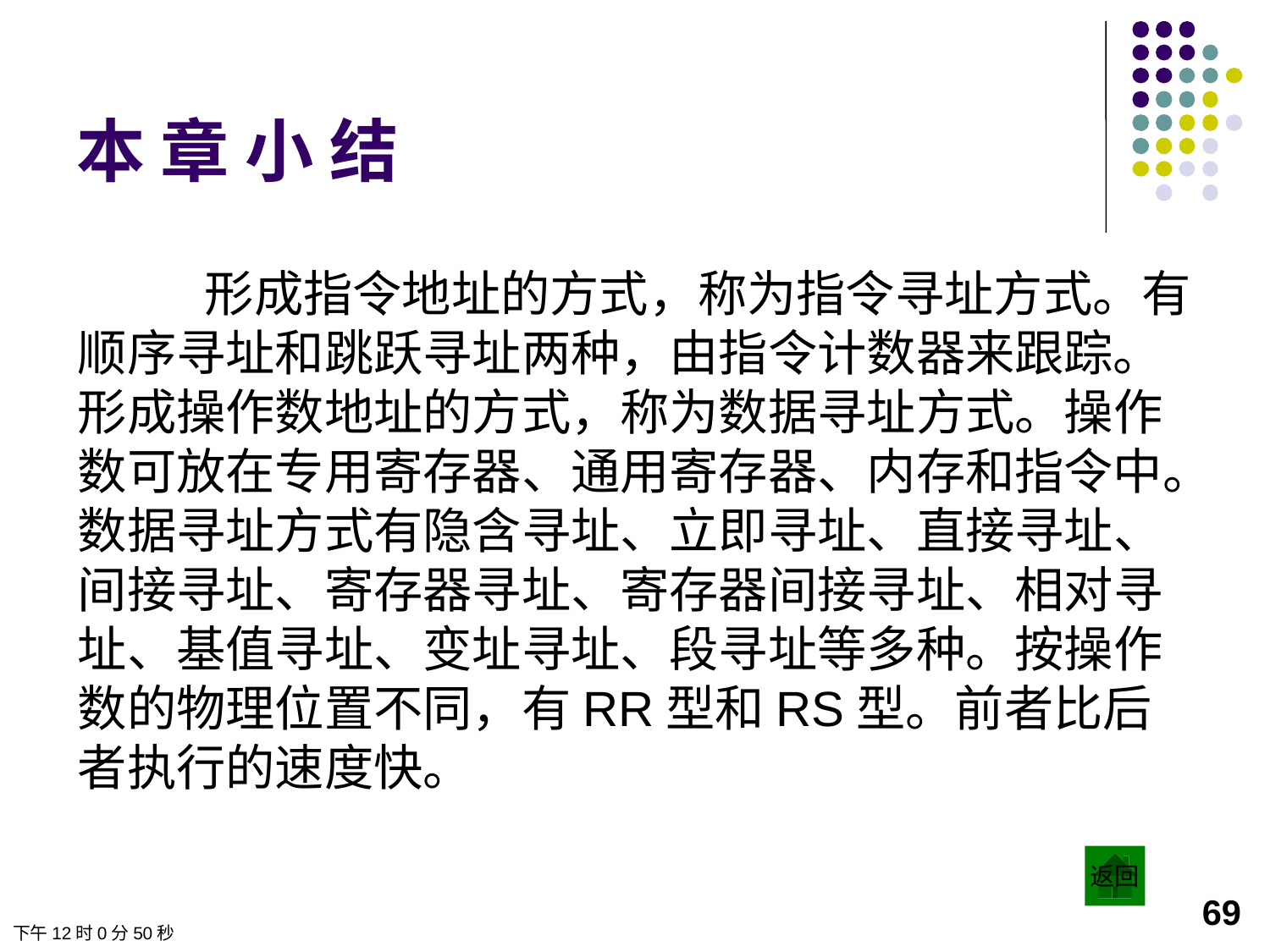

# 本 章 小 结
	形成指令地址的方式，称为指令寻址方式。有顺序寻址和跳跃寻址两种，由指令计数器来跟踪。形成操作数地址的方式，称为数据寻址方式。操作数可放在专用寄存器、通用寄存器、内存和指令中。数据寻址方式有隐含寻址、立即寻址、直接寻址、间接寻址、寄存器寻址、寄存器间接寻址、相对寻址、基值寻址、变址寻址、段寻址等多种。按操作数的物理位置不同，有RR型和RS型。前者比后者执行的速度快。
返回
69
下午12时0分50秒